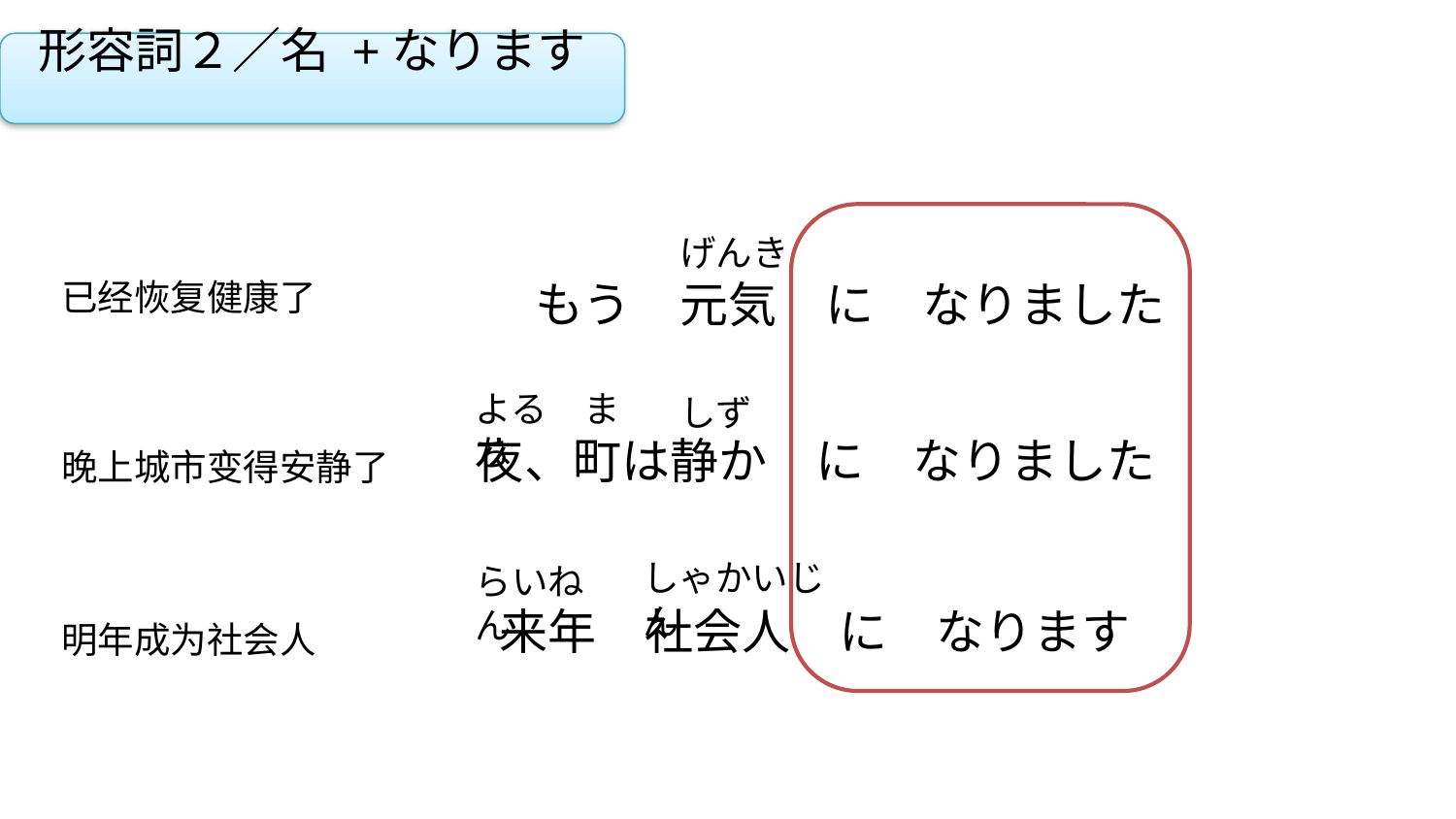

形容詞２／名 +なります

げんき
已经恢复健康了
もう　元気　に　なりました
よる　まち
しず
夜、町は静か　に　なりました
晚上城市变得安静了
しゃかいじん
らいねん
来年　社会人　に　なります
明年成为社会人